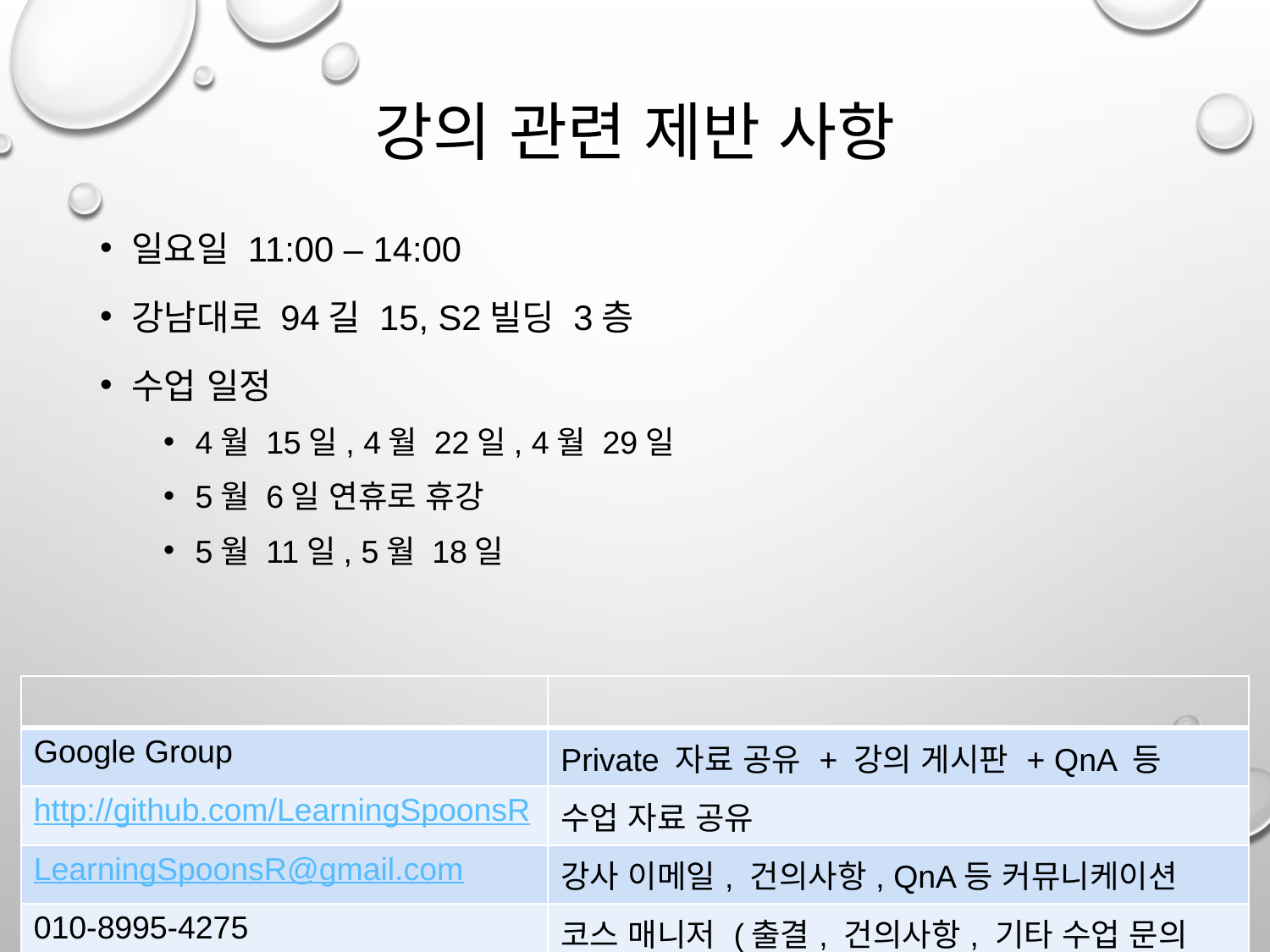

# 강의 관련 제반 사항
일요일 11:00 – 14:00
강남대로 94길 15, S2빌딩 3층
수업 일정
4월 15일, 4월 22일, 4월 29일
5월 6일 연휴로 휴강
5월 11일, 5월 18일
|  |  |
| --- | --- |
| Google Group | Private 자료 공유 + 강의 게시판 + QnA 등 |
| http://github.com/LearningSpoonsR | 수업 자료 공유 |
| LearningSpoonsR@gmail.com | 강사 이메일, 건의사항, QnA등 커뮤니케이션 |
| 010-8995-4275 | 코스 매니저 (출결, 건의사항, 기타 수업 문의등) |
20